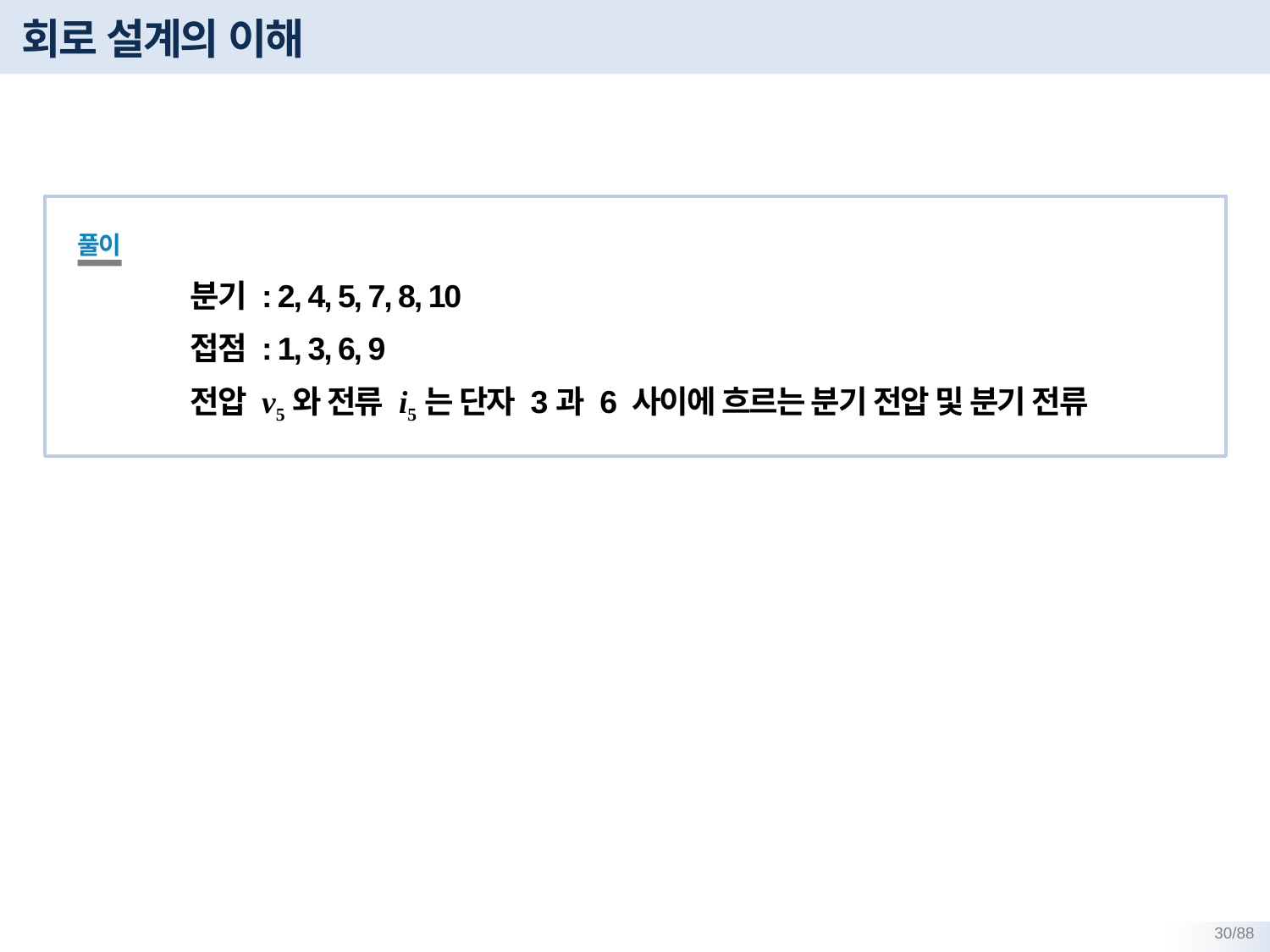

# 회로 설계의 이해

풀이

분기 : 2, 4, 5, 7, 8, 10
접점 : 1, 3, 6, 9
전압 v5와 전류 i5는 단자 3과 6 사이에 흐르는 분기 전압 및 분기 전류